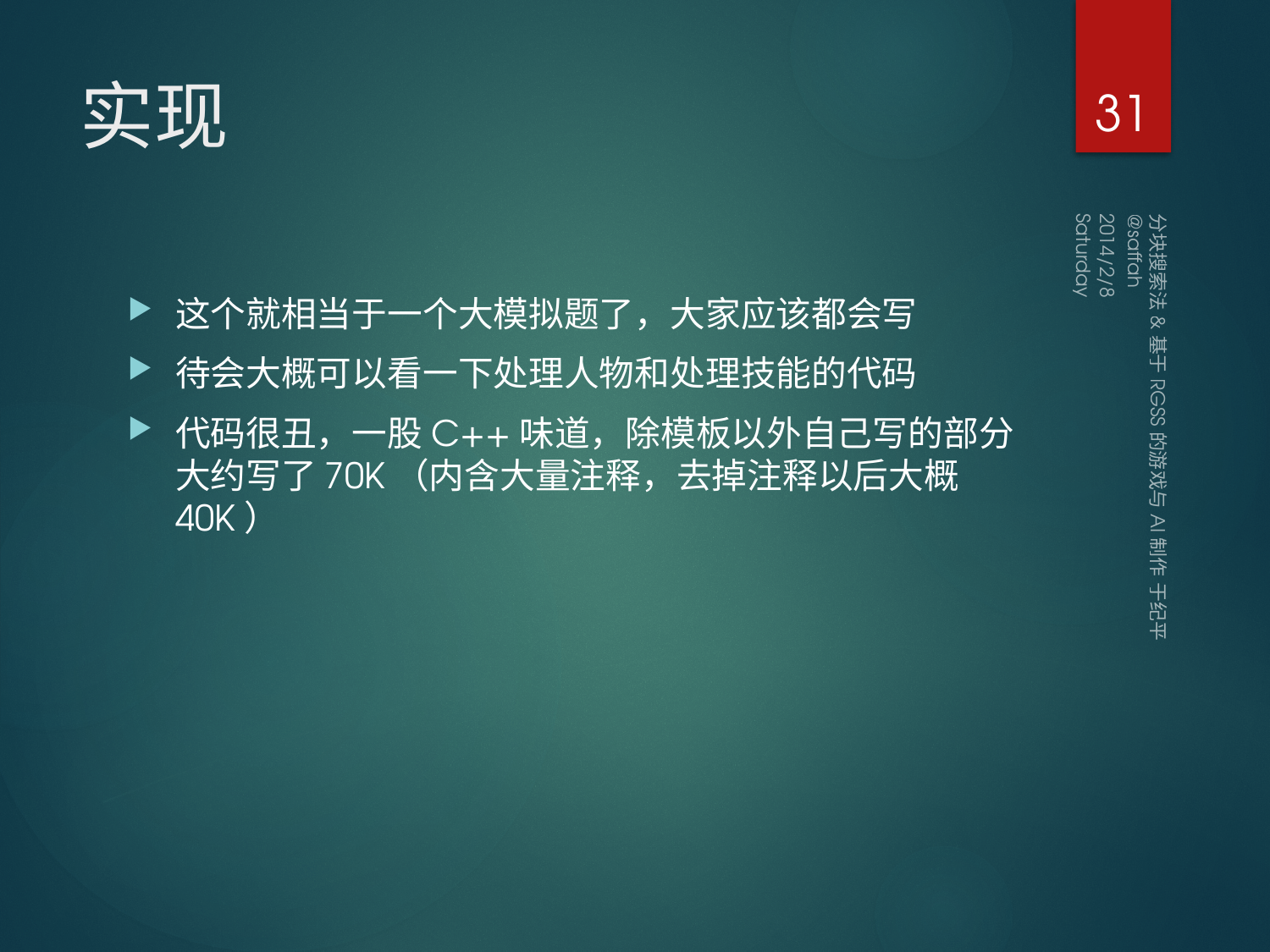

31
# 实现
2014/2/8 Saturday
这个就相当于一个大模拟题了，大家应该都会写
待会大概可以看一下处理人物和处理技能的代码
代码很丑，一股C++味道，除模板以外自己写的部分大约写了70K（内含大量注释，去掉注释以后大概40K）
分块搜索法&基于RGSS的游戏与AI制作 于纪平 @saffah